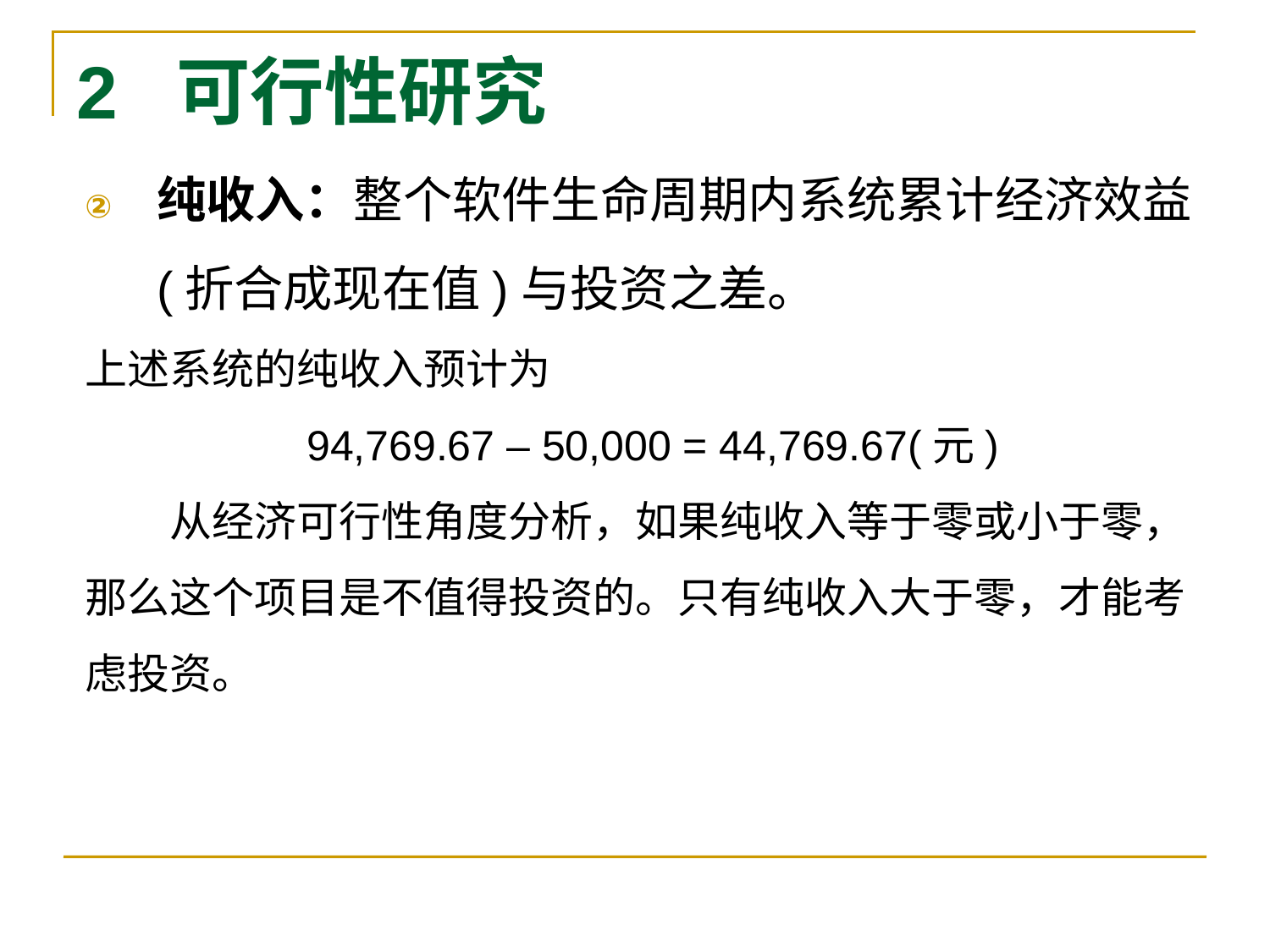

# 2  可行性研究
纯收入：整个软件生命周期内系统累计经济效益(折合成现在值)与投资之差。
上述系统的纯收入预计为
　　　　　94,769.67 – 50,000 = 44,769.67(元)
　　从经济可行性角度分析，如果纯收入等于零或小于零，那么这个项目是不值得投资的。只有纯收入大于零，才能考虑投资。